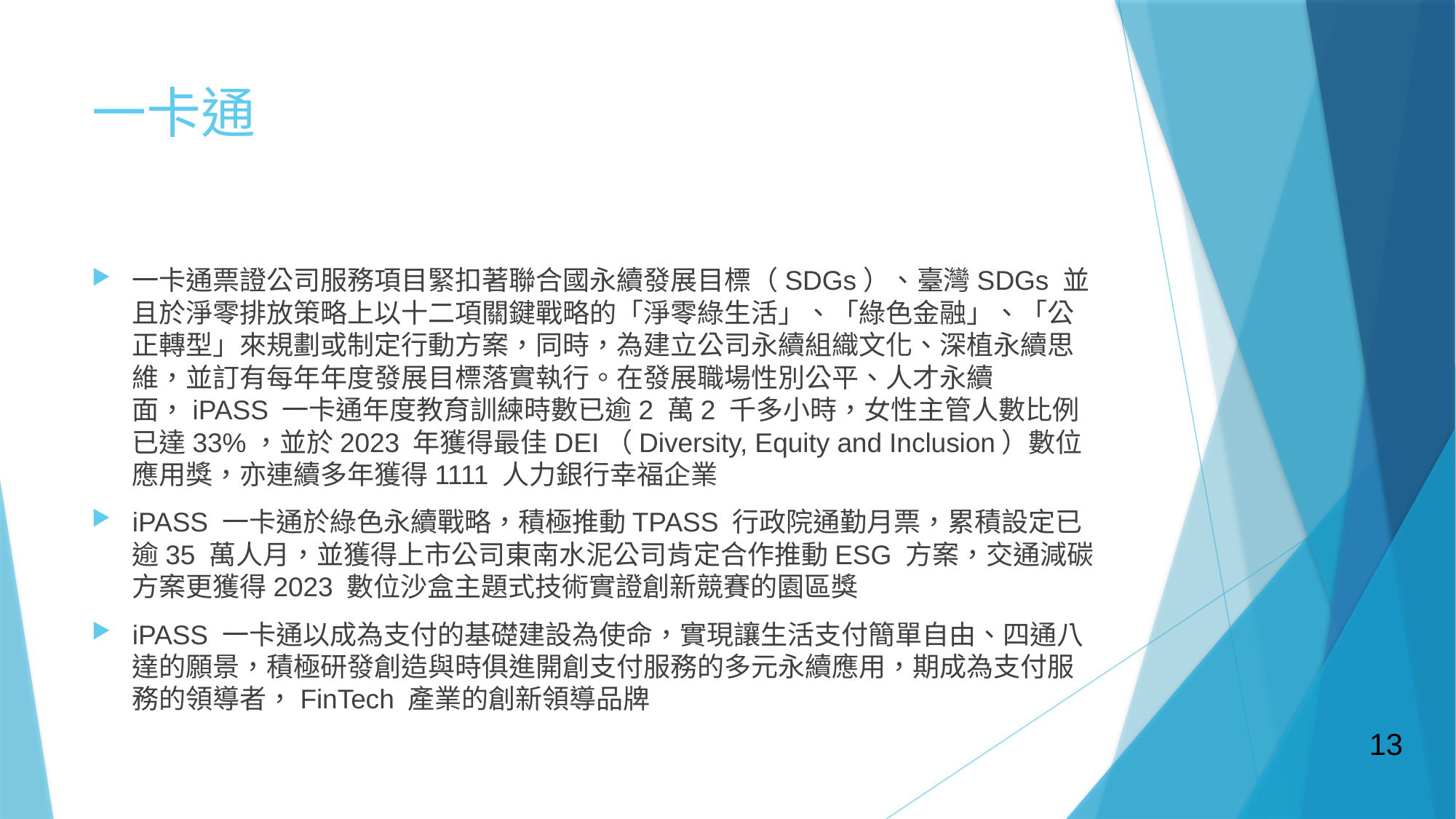

# 一卡通
一卡通票證公司服務項目緊扣著聯合國永續發展目標（SDGs）、臺灣SDGs 並且於淨零排放策略上以十二項關鍵戰略的「淨零綠生活」、「綠色金融」、「公正轉型」來規劃或制定行動方案，同時，為建立公司永續組織文化、深植永續思維，並訂有每年年度發展目標落實執行。在發展職場性別公平、人才永續面，iPASS 一卡通年度教育訓練時數已逾2 萬2 千多小時，女性主管人數比例已達33%，並於2023 年獲得最佳DEI（Diversity, Equity and Inclusion）數位應用獎，亦連續多年獲得1111 人力銀行幸福企業
iPASS 一卡通於綠色永續戰略，積極推動TPASS 行政院通勤月票，累積設定已逾35 萬人月，並獲得上市公司東南水泥公司肯定合作推動ESG 方案，交通減碳方案更獲得2023 數位沙盒主題式技術實證創新競賽的園區獎
iPASS 一卡通以成為支付的基礎建設為使命，實現讓生活支付簡單自由、四通八達的願景，積極研發創造與時俱進開創支付服務的多元永續應用，期成為支付服務的領導者，FinTech 產業的創新領導品牌
13